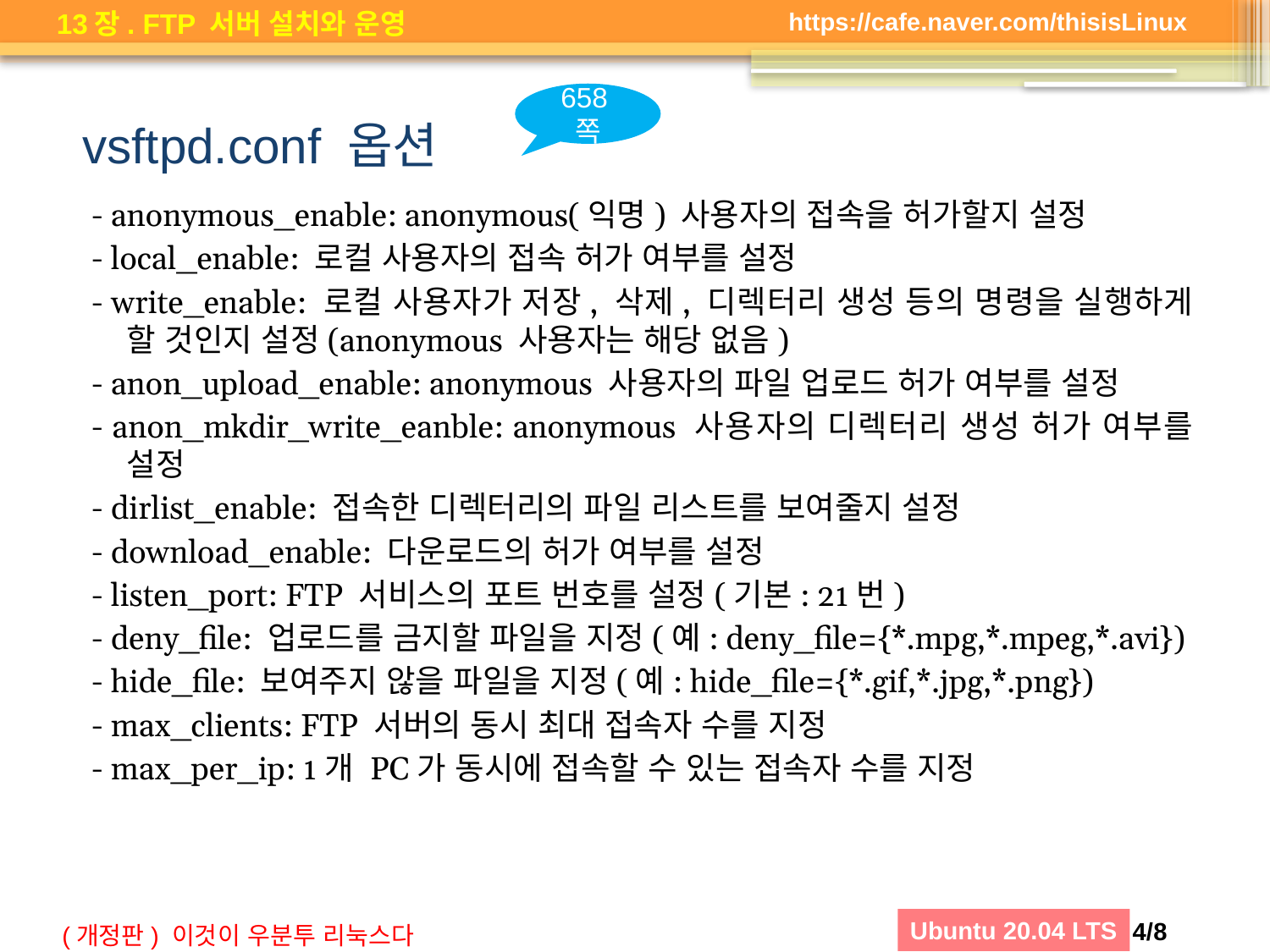

658쪽
# vsftpd.conf 옵션
- anonymous_enable: anonymous(익명) 사용자의 접속을 허가할지 설정
- local_enable: 로컬 사용자의 접속 허가 여부를 설정
- write_enable: 로컬 사용자가 저장, 삭제, 디렉터리 생성 등의 명령을 실행하게 할 것인지 설정(anonymous 사용자는 해당 없음)
- anon_upload_enable: anonymous 사용자의 파일 업로드 허가 여부를 설정
- anon_mkdir_write_eanble: anonymous 사용자의 디렉터리 생성 허가 여부를 설정
- dirlist_enable: 접속한 디렉터리의 파일 리스트를 보여줄지 설정
- download_enable: 다운로드의 허가 여부를 설정
- listen_port: FTP 서비스의 포트 번호를 설정(기본: 21번)
- deny_file: 업로드를 금지할 파일을 지정(예: deny_file={*.mpg,*.mpeg,*.avi})
- hide_file: 보여주지 않을 파일을 지정(예: hide_file={*.gif,*.jpg,*.png})
- max_clients: FTP 서버의 동시 최대 접속자 수를 지정
- max_per_ip: 1개 PC가 동시에 접속할 수 있는 접속자 수를 지정